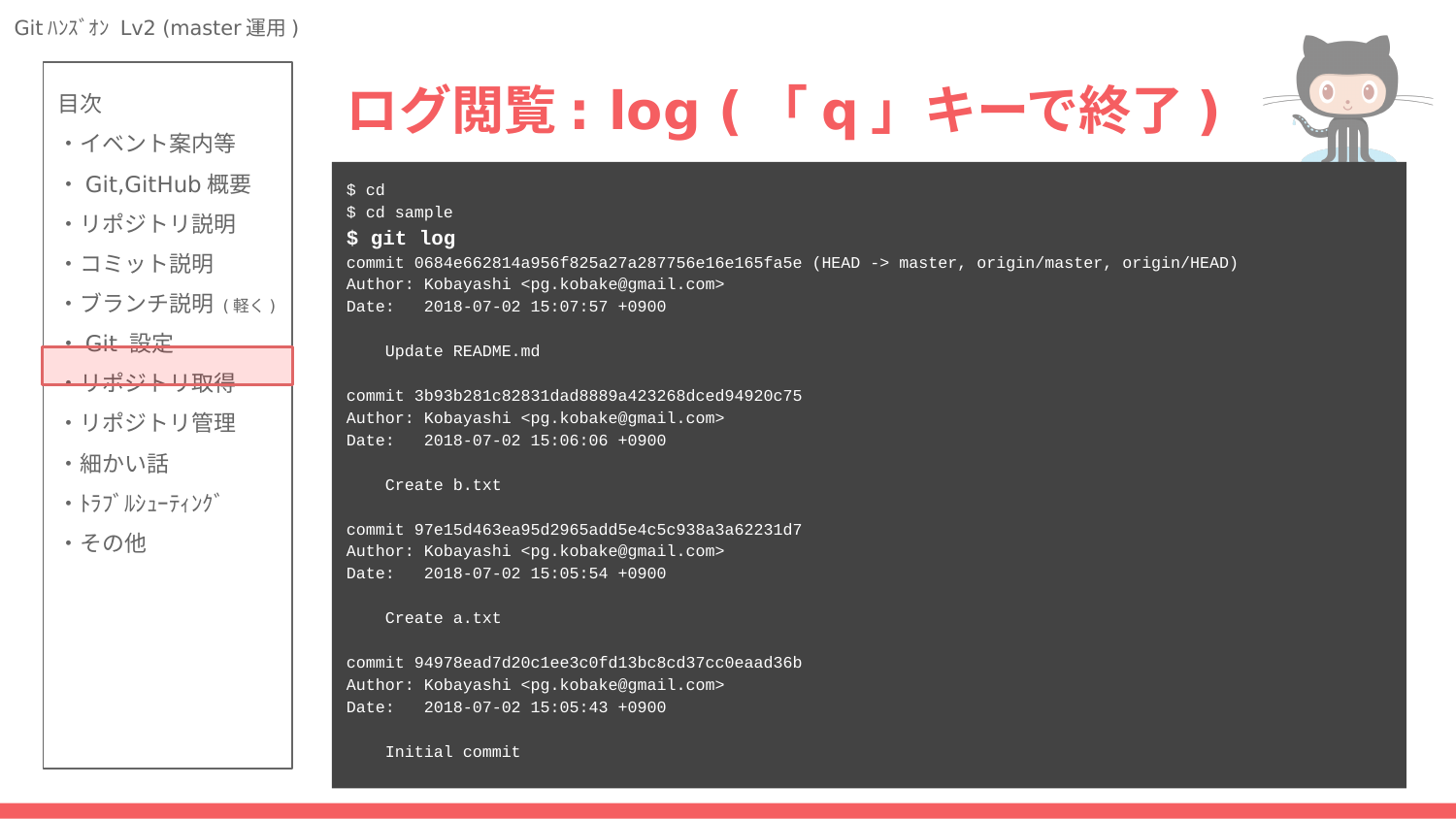

# ログ閲覧: log (「q」キーで終了)
$ cd
$ cd sample
$ git log
commit 0684e662814a956f825a27a287756e16e165fa5e (HEAD -> master, origin/master, origin/HEAD)
Author: Kobayashi <pg.kobake@gmail.com>
Date:   2018-07-02 15:07:57 +0900
    Update README.md
commit 3b93b281c82831dad8889a423268dced94920c75
Author: Kobayashi <pg.kobake@gmail.com>
Date:   2018-07-02 15:06:06 +0900
    Create b.txt
commit 97e15d463ea95d2965add5e4c5c938a3a62231d7
Author: Kobayashi <pg.kobake@gmail.com>
Date:   2018-07-02 15:05:54 +0900
    Create a.txt
commit 94978ead7d20c1ee3c0fd13bc8cd37cc0eaad36b
Author: Kobayashi <pg.kobake@gmail.com>
Date:   2018-07-02 15:05:43 +0900
    Initial commit